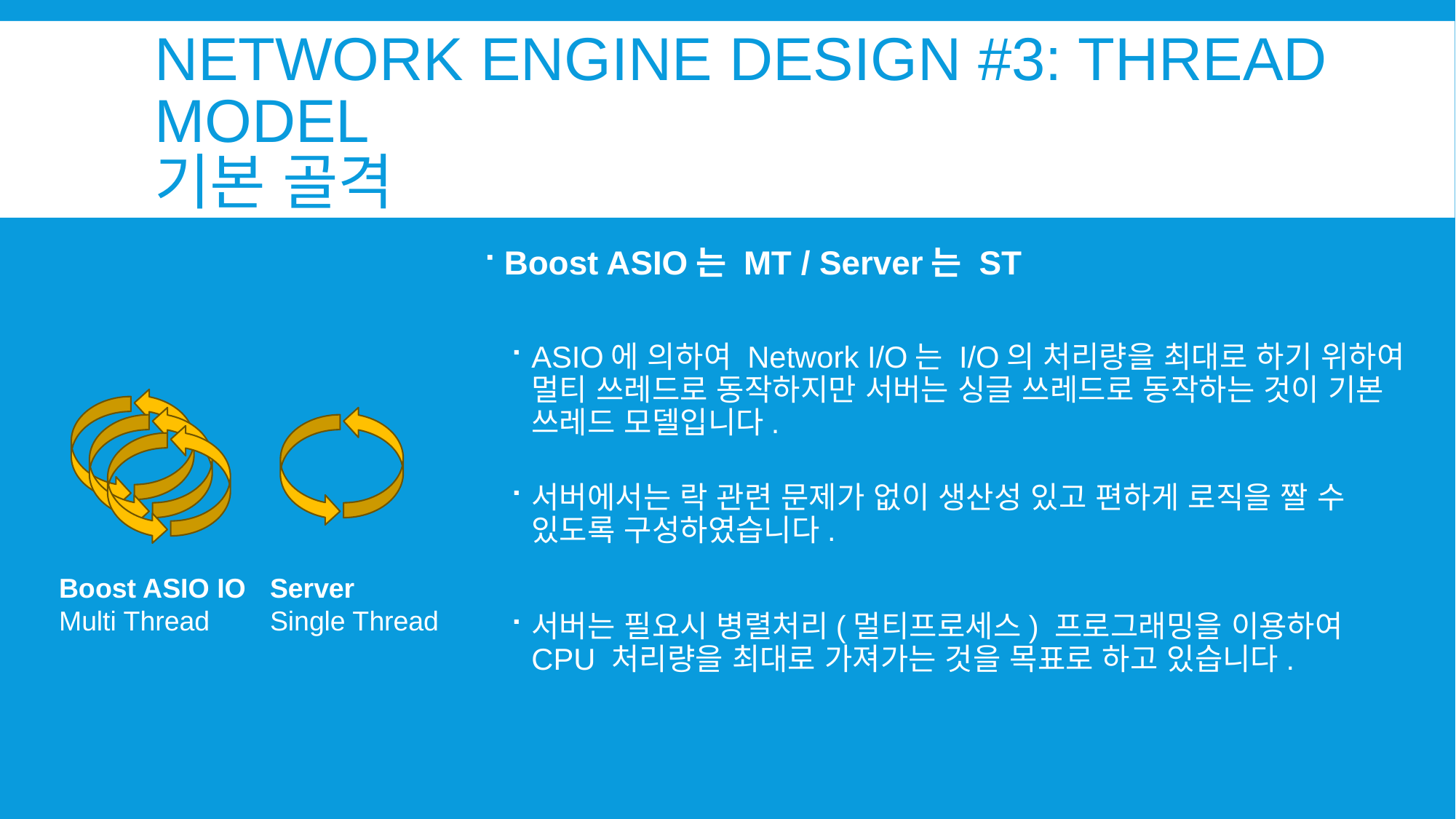

# Network Engine Design #3: Thread Model 기본 골격
Boost ASIO는 MT / Server는 ST

ASIO에 의하여 Network I/O는 I/O의 처리량을 최대로 하기 위하여 멀티 쓰레드로 동작하지만 서버는 싱글 쓰레드로 동작하는 것이 기본 쓰레드 모델입니다.
서버에서는 락 관련 문제가 없이 생산성 있고 편하게 로직을 짤 수 있도록 구성하였습니다.

서버는 필요시 병렬처리(멀티프로세스) 프로그래밍을 이용하여  CPU 처리량을 최대로 가져가는 것을 목표로 하고 있습니다.

Boost ASIO IO
Multi Thread
Server
Single Thread